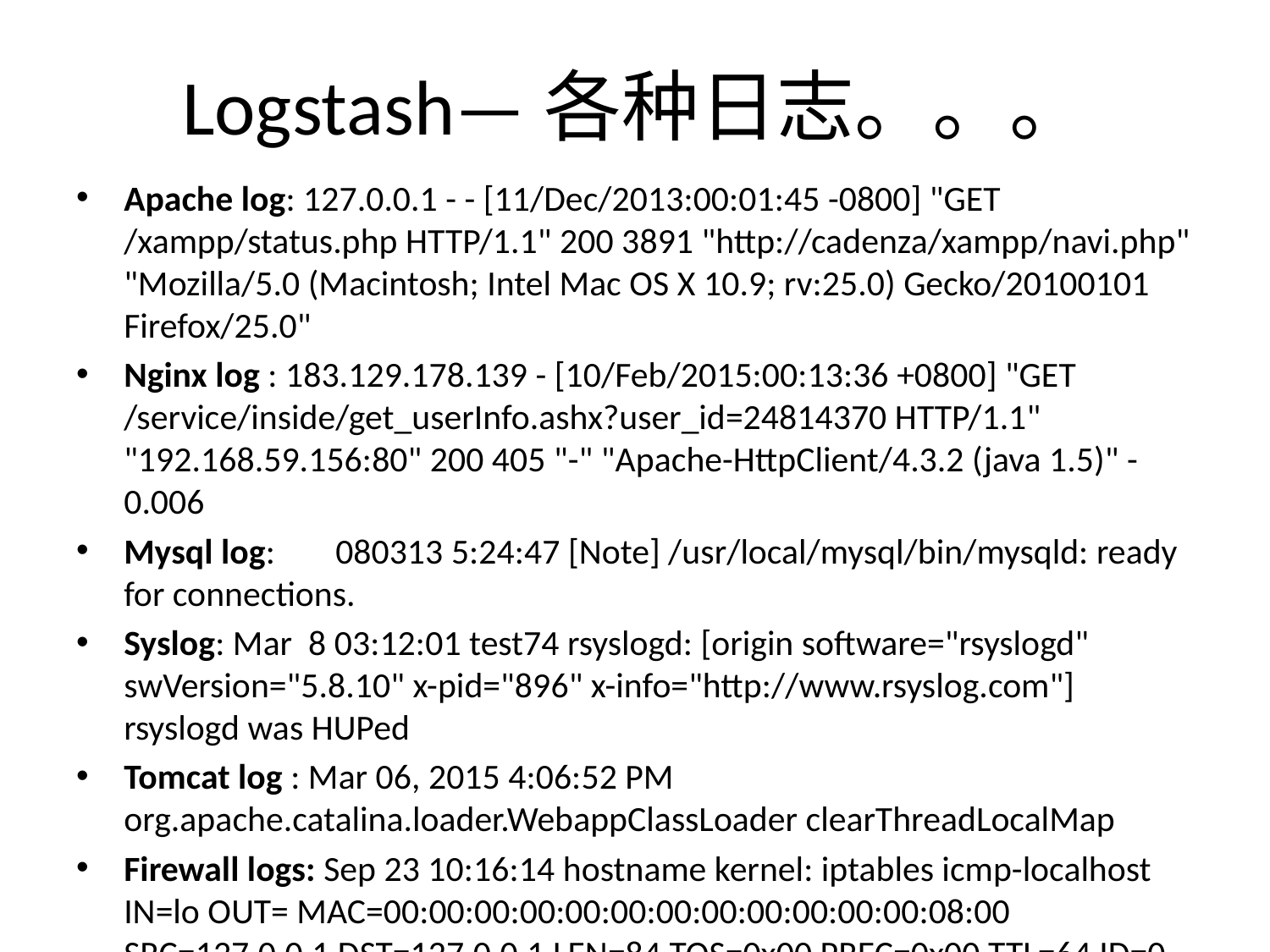

# Logstash—各种日志。。。
Apache log: 127.0.0.1 - - [11/Dec/2013:00:01:45 -0800] "GET /xampp/status.php HTTP/1.1" 200 3891 "http://cadenza/xampp/navi.php" "Mozilla/5.0 (Macintosh; Intel Mac OS X 10.9; rv:25.0) Gecko/20100101 Firefox/25.0"
Nginx log : 183.129.178.139 - [10/Feb/2015:00:13:36 +0800] "GET /service/inside/get_userInfo.ashx?user_id=24814370 HTTP/1.1" "192.168.59.156:80" 200 405 "-" "Apache-HttpClient/4.3.2 (java 1.5)" - 0.006
Mysql log: 　080313 5:24:47 [Note] /usr/local/mysql/bin/mysqld: ready for connections.
Syslog: Mar  8 03:12:01 test74 rsyslogd: [origin software="rsyslogd" swVersion="5.8.10" x-pid="896" x-info="http://www.rsyslog.com"] rsyslogd was HUPed
Tomcat log : Mar 06, 2015 4:06:52 PM org.apache.catalina.loader.WebappClassLoader clearThreadLocalMap
Firewall logs: Sep 23 10:16:14 hostname kernel: iptables icmp-localhost IN=lo OUT= MAC=00:00:00:00:00:00:00:00:00:00:00:00:08:00 SRC=127.0.0.1 DST=127.0.0.1 LEN=84 TOS=0x00 PREC=0x00 TTL=64 ID=0 DF PROTO=ICMP TYPE=8 CODE=0 ID=57148 SEQ=256
Log4j: 12 Oct 2005 22:23:30,117 0 [main] INFO MyApp - Entering application.